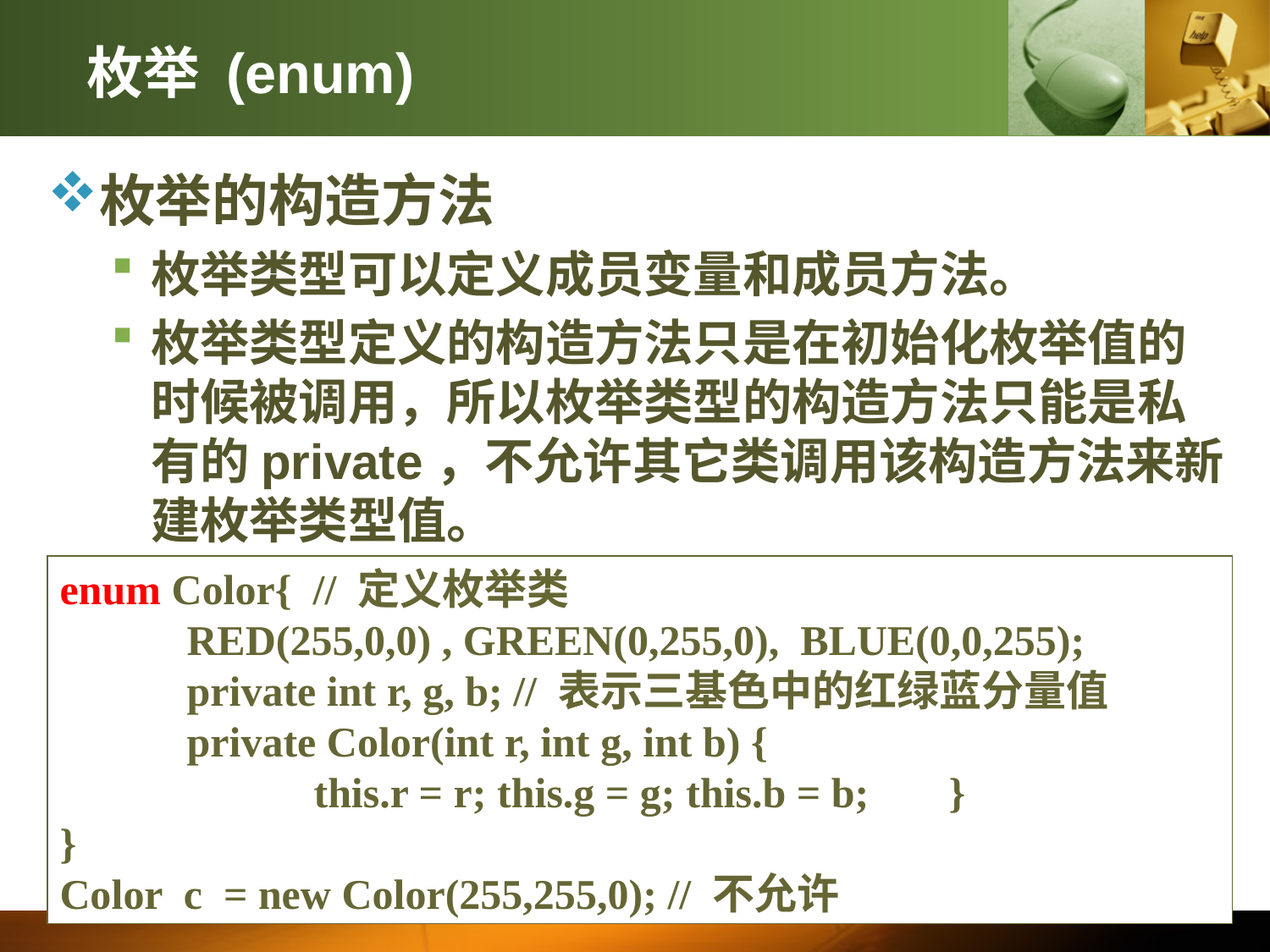

枚举 (enum)
枚举的构造方法
枚举类型可以定义成员变量和成员方法。
枚举类型定义的构造方法只是在初始化枚举值的时候被调用，所以枚举类型的构造方法只能是私有的private，不允许其它类调用该构造方法来新建枚举类型值。

enum Color{  // 定义枚举类
	RED(255,0,0) , GREEN(0,255,0),  BLUE(0,0,255);
	private int r, g, b; // 表示三基色中的红绿蓝分量值
	private Color(int r, int g, int b) {
		this.r = r; this.g = g; this.b = b;	}
}
Color  c  = new Color(255,255,0); // 不允许